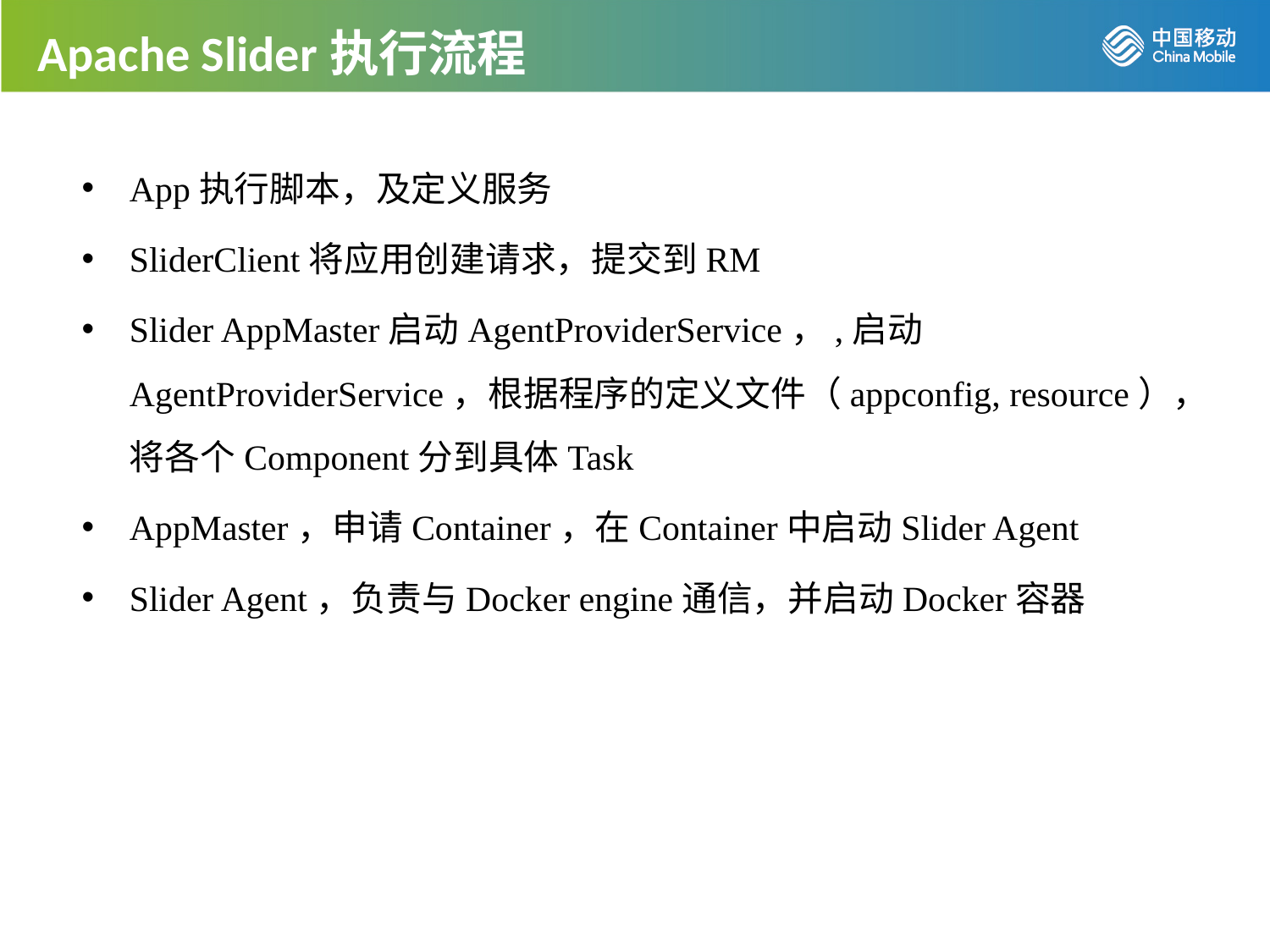

# Apache Slider执行流程
App执行脚本，及定义服务
SliderClient将应用创建请求，提交到RM
Slider AppMaster启动AgentProviderService，,启动AgentProviderService，根据程序的定义文件（appconfig, resource），将各个Component分到具体Task
AppMaster，申请Container，在Container中启动Slider Agent
Slider Agent，负责与Docker engine通信，并启动Docker容器